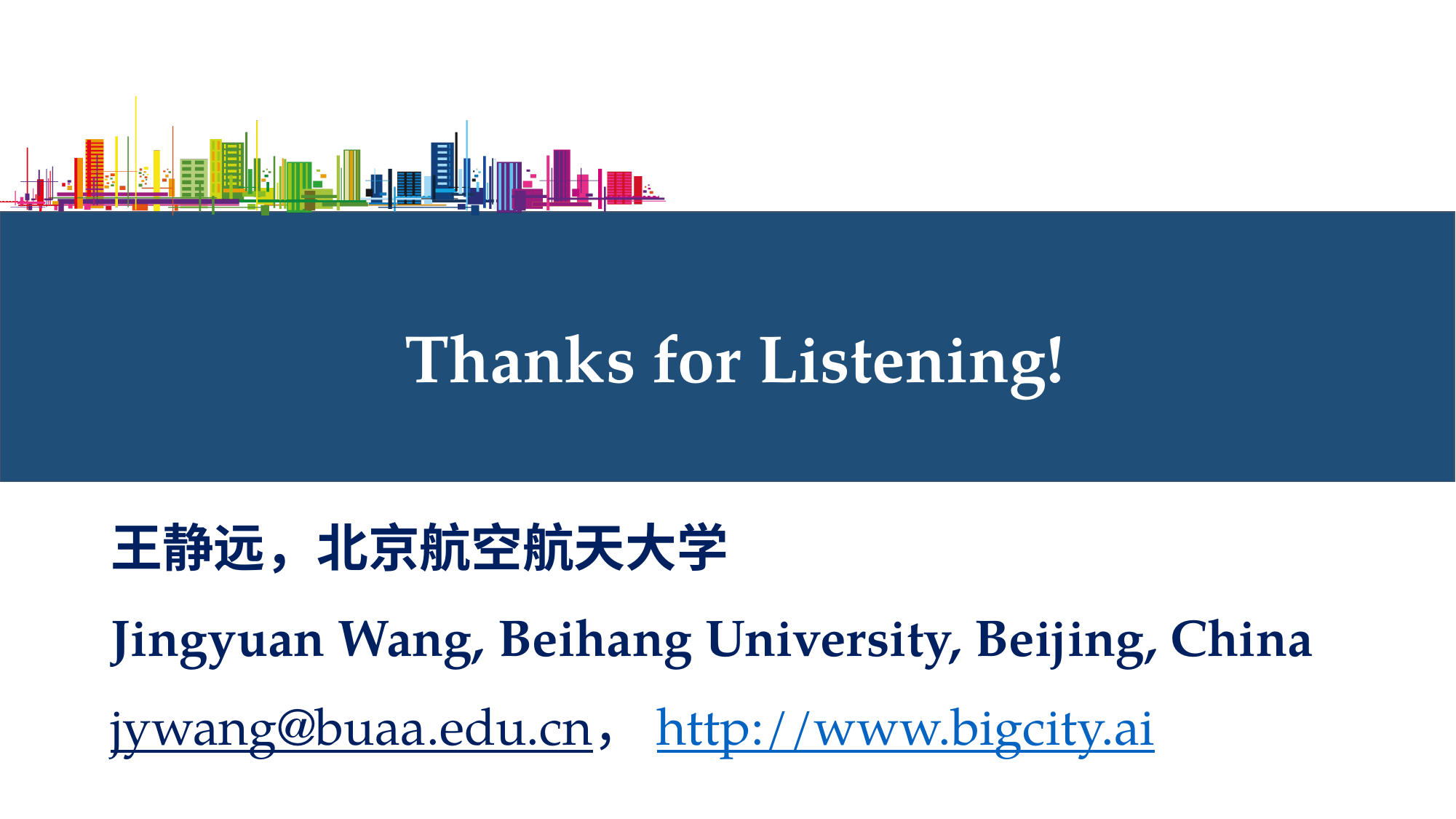

# Thanks for Listening!
王静远，北京航空航天大学
Jingyuan Wang, Beihang University, Beijing, China
jywang@buaa.edu.cn，http://www.bigcity.ai